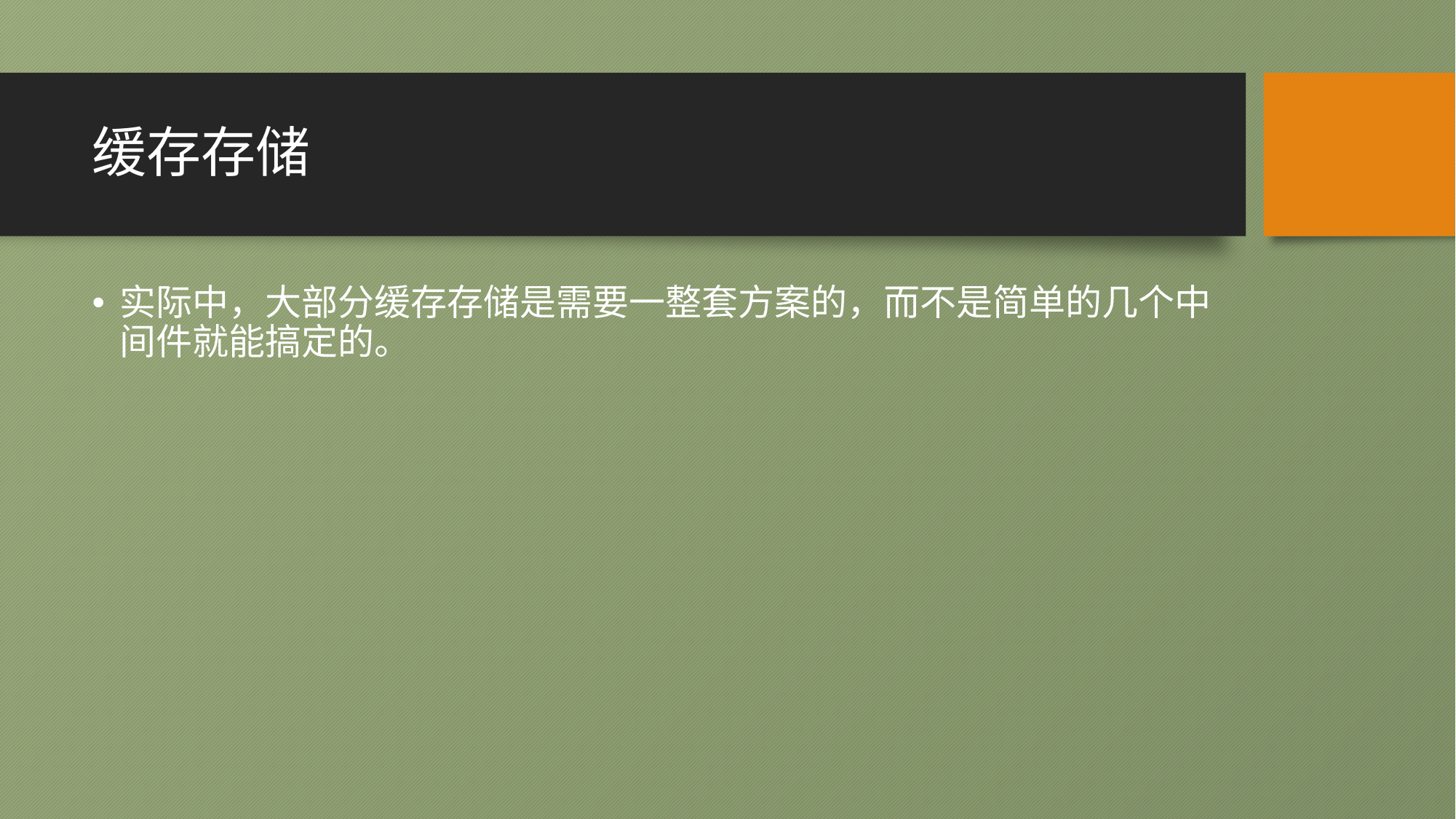

# 缓存存储
实际中，大部分缓存存储是需要一整套方案的，而不是简单的几个中间件就能搞定的。